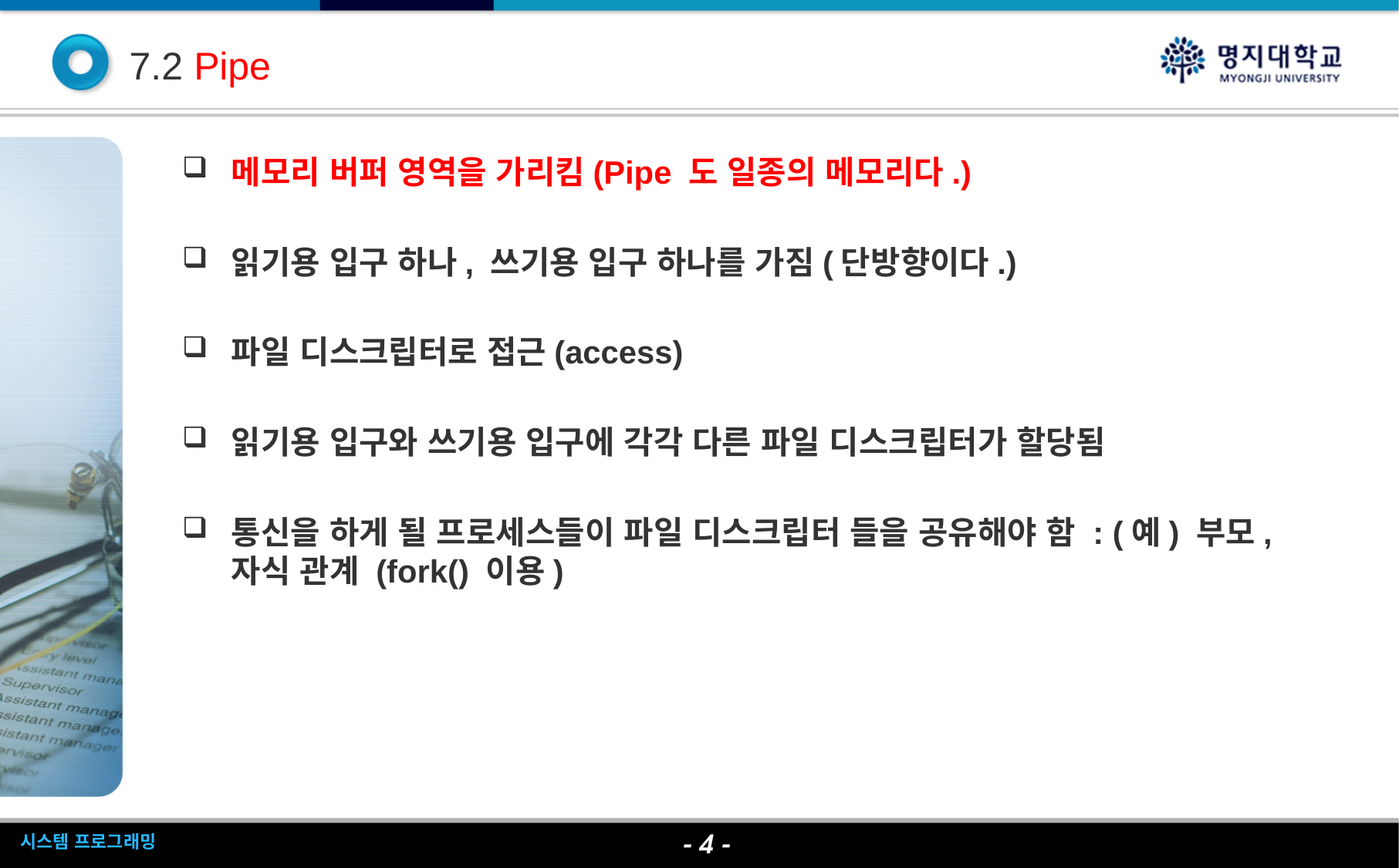

7.2 Pipe
메모리 버퍼 영역을 가리킴(Pipe 도 일종의 메모리다.)

읽기용 입구 하나, 쓰기용 입구 하나를 가짐(단방향이다.)

파일 디스크립터로 접근(access)

읽기용 입구와 쓰기용 입구에 각각 다른 파일 디스크립터가 할당됨

통신을 하게 될 프로세스들이 파일 디스크립터 들을 공유해야 함 : (예) 부모, 자식 관계 (fork() 이용)
- 4 -